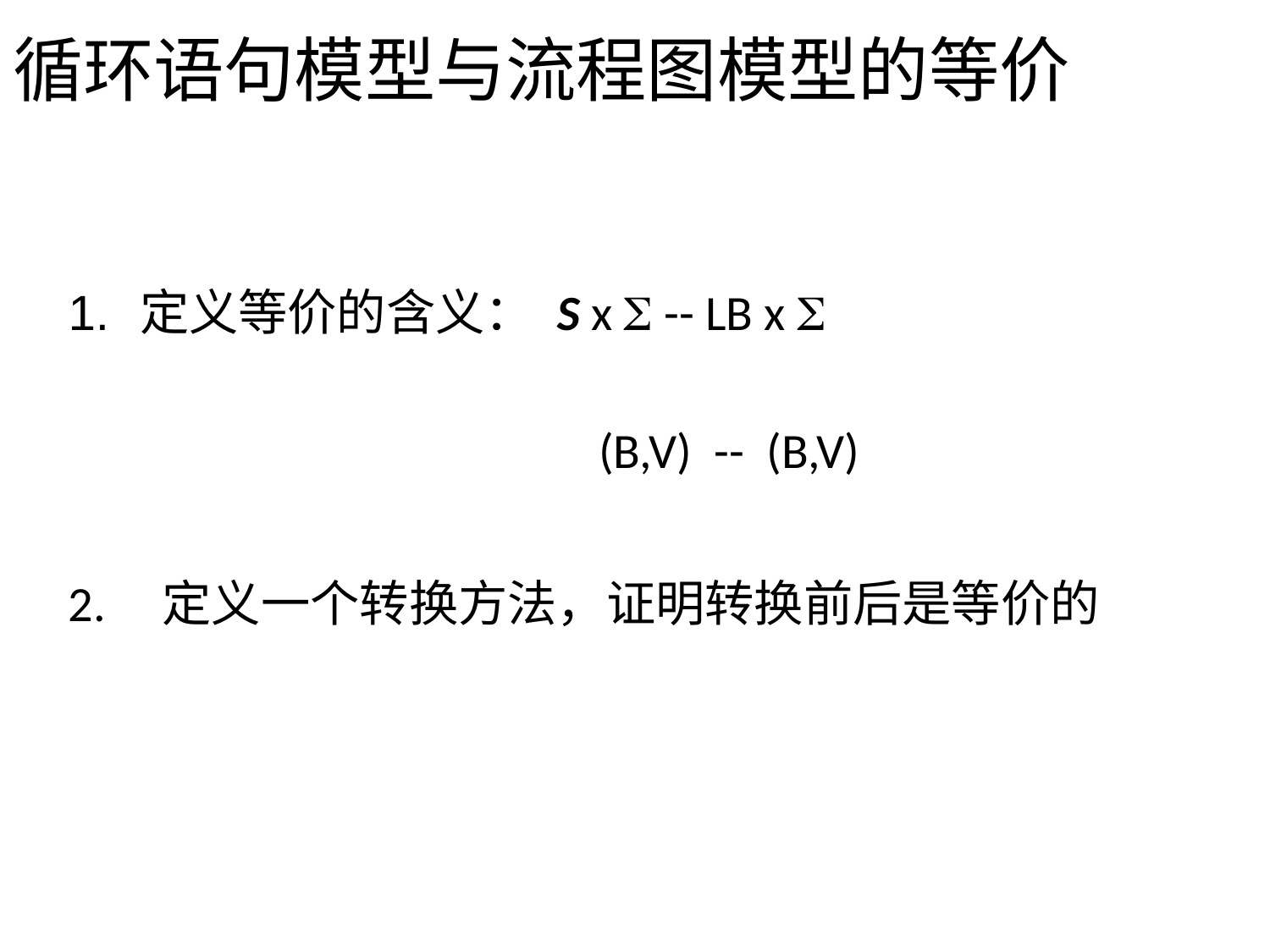

# 循环语句模型与流程图模型的等价

定义等价的含义： S x Σ -- LB x Σ

				  (B,V)  --  (B,V)

2.    定义一个转换方法，证明转换前后是等价的